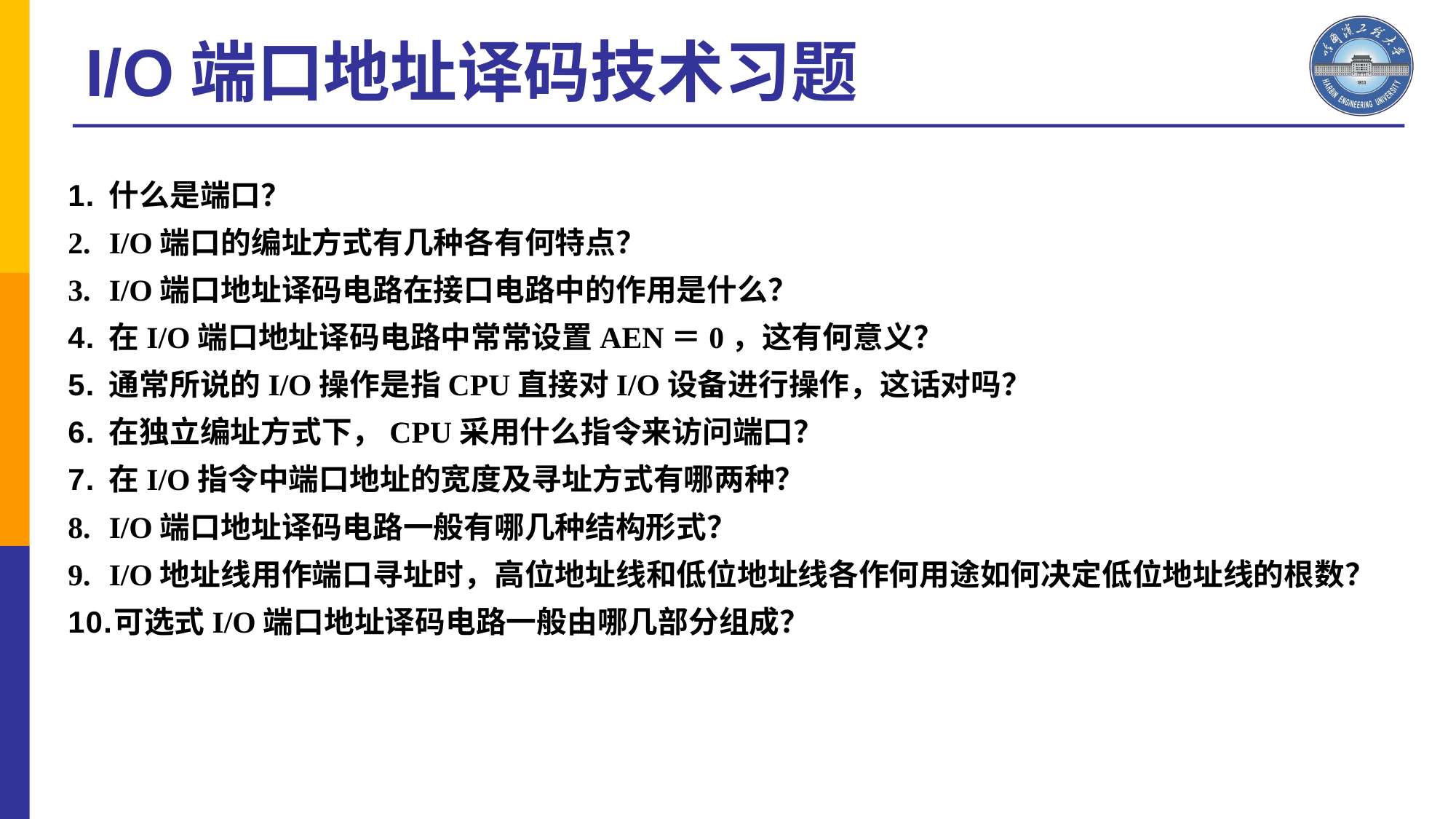

I/O端口地址译码技术习题
什么是端口？
I/O端口的编址方式有几种各有何特点？
I/O端口地址译码电路在接口电路中的作用是什么？
在I/O端口地址译码电路中常常设置AEN＝0，这有何意义？
通常所说的I/O操作是指CPU直接对I/O设备进行操作，这话对吗？
在独立编址方式下，CPU采用什么指令来访问端口？
在I/O指令中端口地址的宽度及寻址方式有哪两种？
I/O端口地址译码电路一般有哪几种结构形式？
I/O地址线用作端口寻址时，高位地址线和低位地址线各作何用途如何决定低位地址线的根数？
可选式I/O端口地址译码电路一般由哪几部分组成？